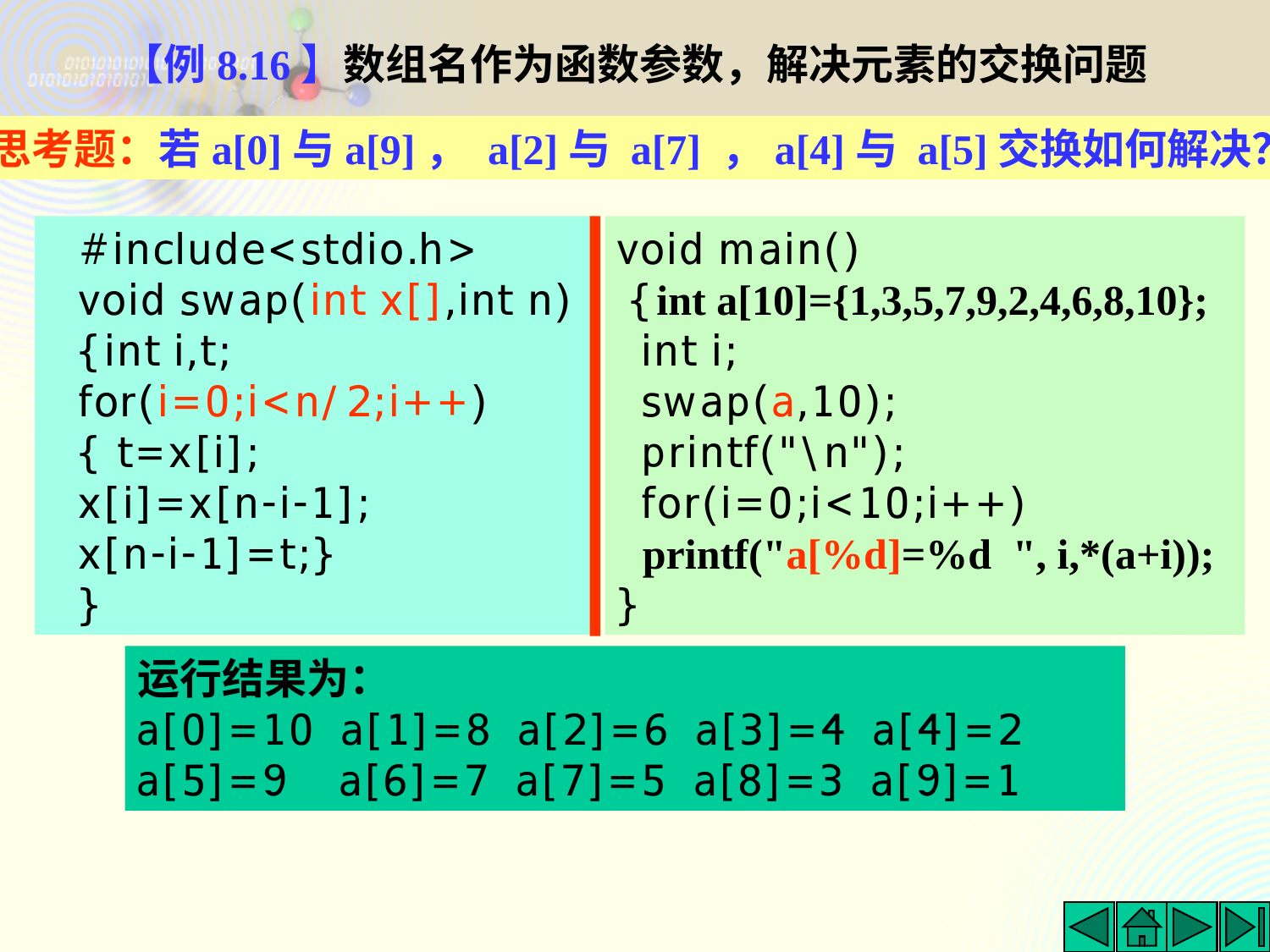

# 【例8.16】数组名作为函数参数，解决元素的交换问题
思考题：若a[0]与a[9]， a[2]与 a[7] ，a[4]与 a[5]交换如何解决？
#include<stdio.h>
void swap(int x[],int n)
{int i,t;
for(i=0;i<n/2;i++)
{ t=x[i];
x[i]=x[n-i-1];
x[n-i-1]=t;}
}

void main()
 {int a[10]={1,3,5,7,9,2,4,6,8,10};
  int i;
  swap(a,10);
  printf("\n");
  for(i=0;i<10;i++)
  printf("a[%d]=%d  ", i,*(a+i));
}
运行结果为：
a[0]=10  a[1]=8  a[2]=6  a[3]=4  a[4]=2
a[5]=9    a[6]=7  a[7]=5  a[8]=3  a[9]=1